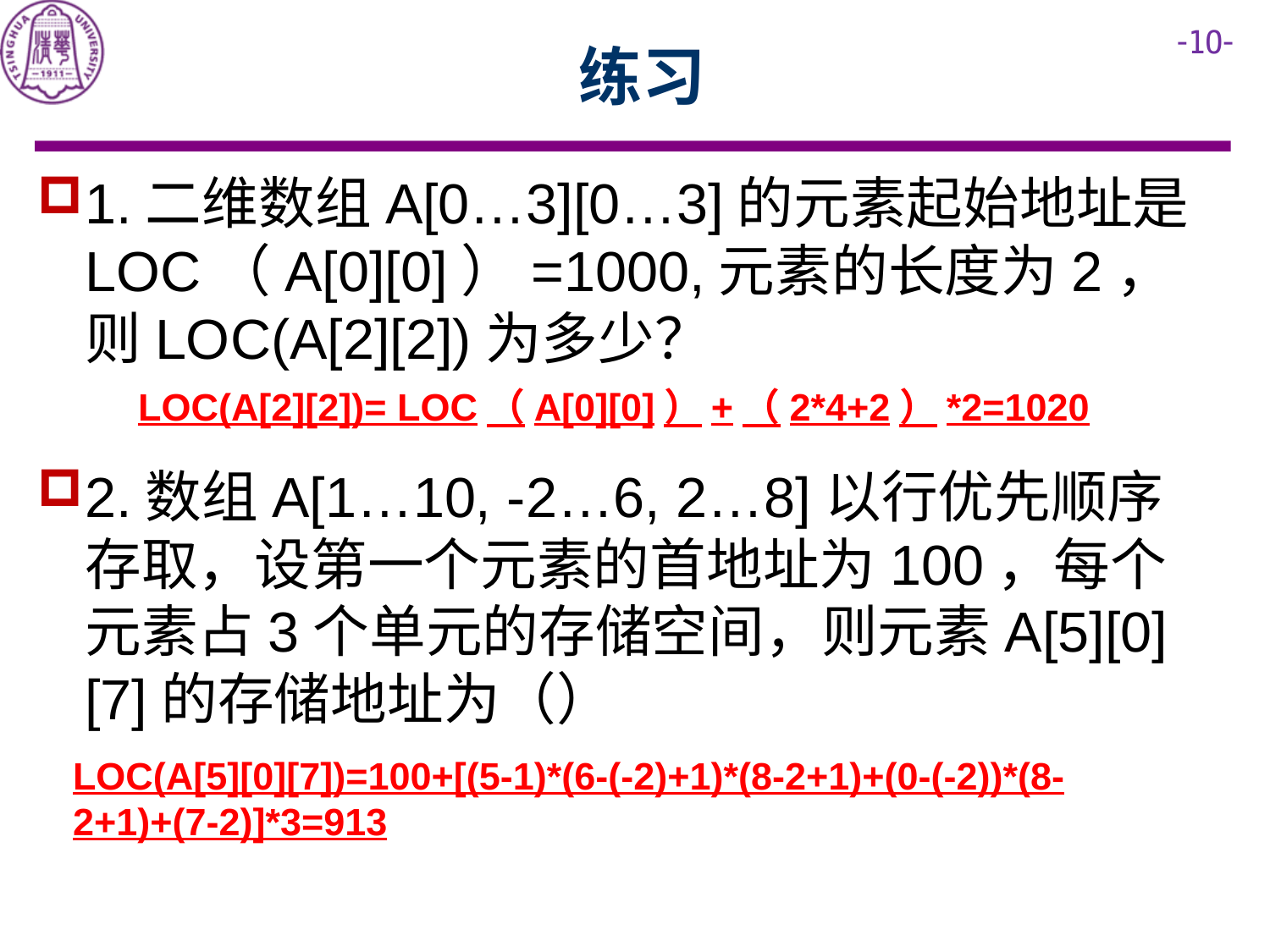

# 练习
1.二维数组A[0…3][0…3]的元素起始地址是LOC（A[0][0]）=1000,元素的长度为2，则LOC(A[2][2])为多少？

2.数组A[1…10, -2…6, 2…8]以行优先顺序存取，设第一个元素的首地址为100，每个元素占3个单元的存储空间，则元素A[5][0][7]的存储地址为（）
LOC(A[2][2])= LOC（A[0][0]）+（2*4+2）*2=1020
LOC(A[5][0][7])=100+[(5-1)*(6-(-2)+1)*(8-2+1)+(0-(-2))*(8-2+1)+(7-2)]*3=913